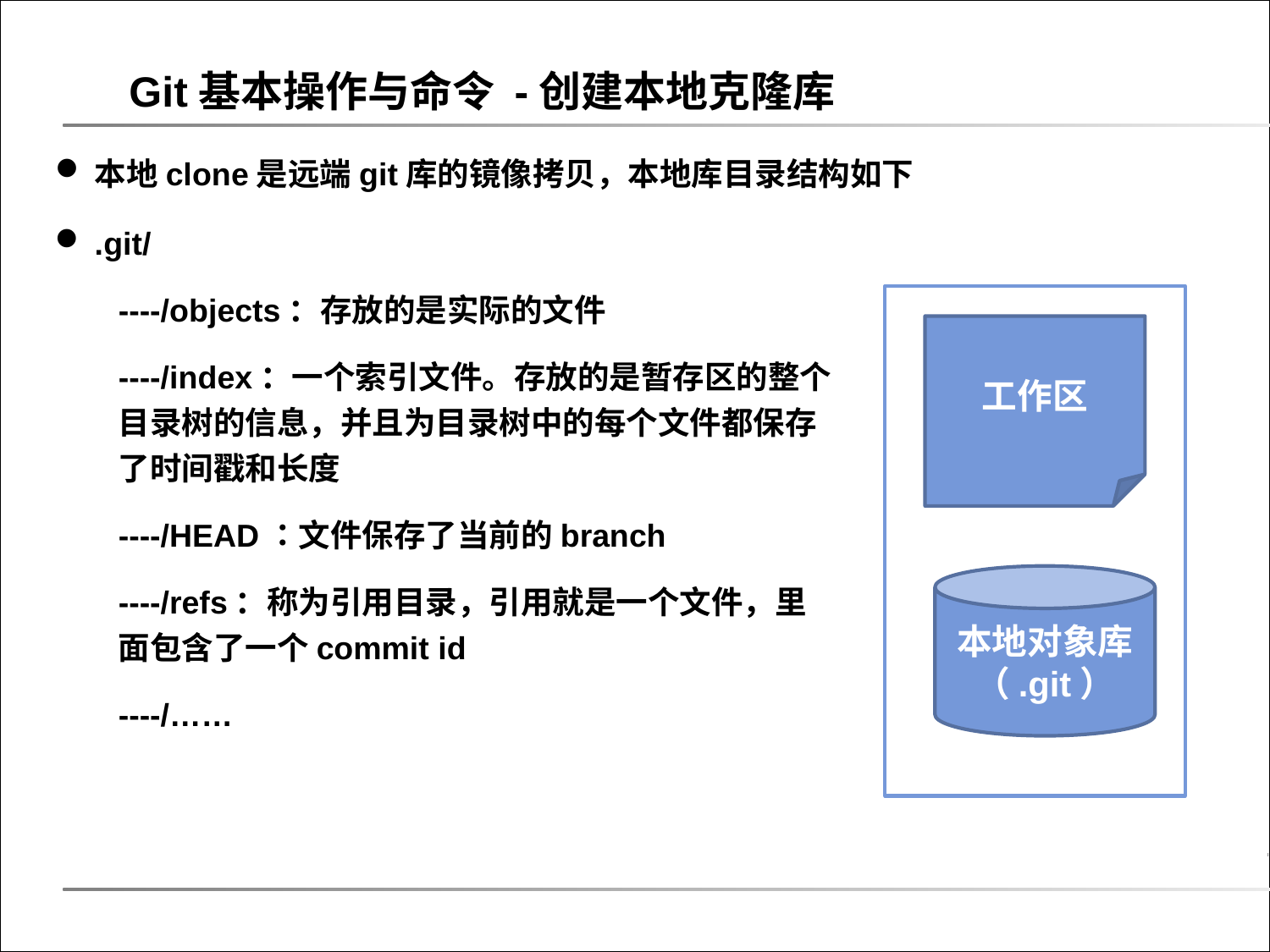

Git基本操作与命令 -创建本地克隆库
本地clone是远端git库的镜像拷贝，本地库目录结构如下
.git/
----/objects：存放的是实际的文件
----/index：一个索引文件。存放的是暂存区的整个目录树的信息，并且为目录树中的每个文件都保存了时间戳和长度
----/HEAD：文件保存了当前的branch
----/refs：称为引用目录，引用就是一个文件，里面包含了一个commit id
----/……

工作区
本地对象库（.git）